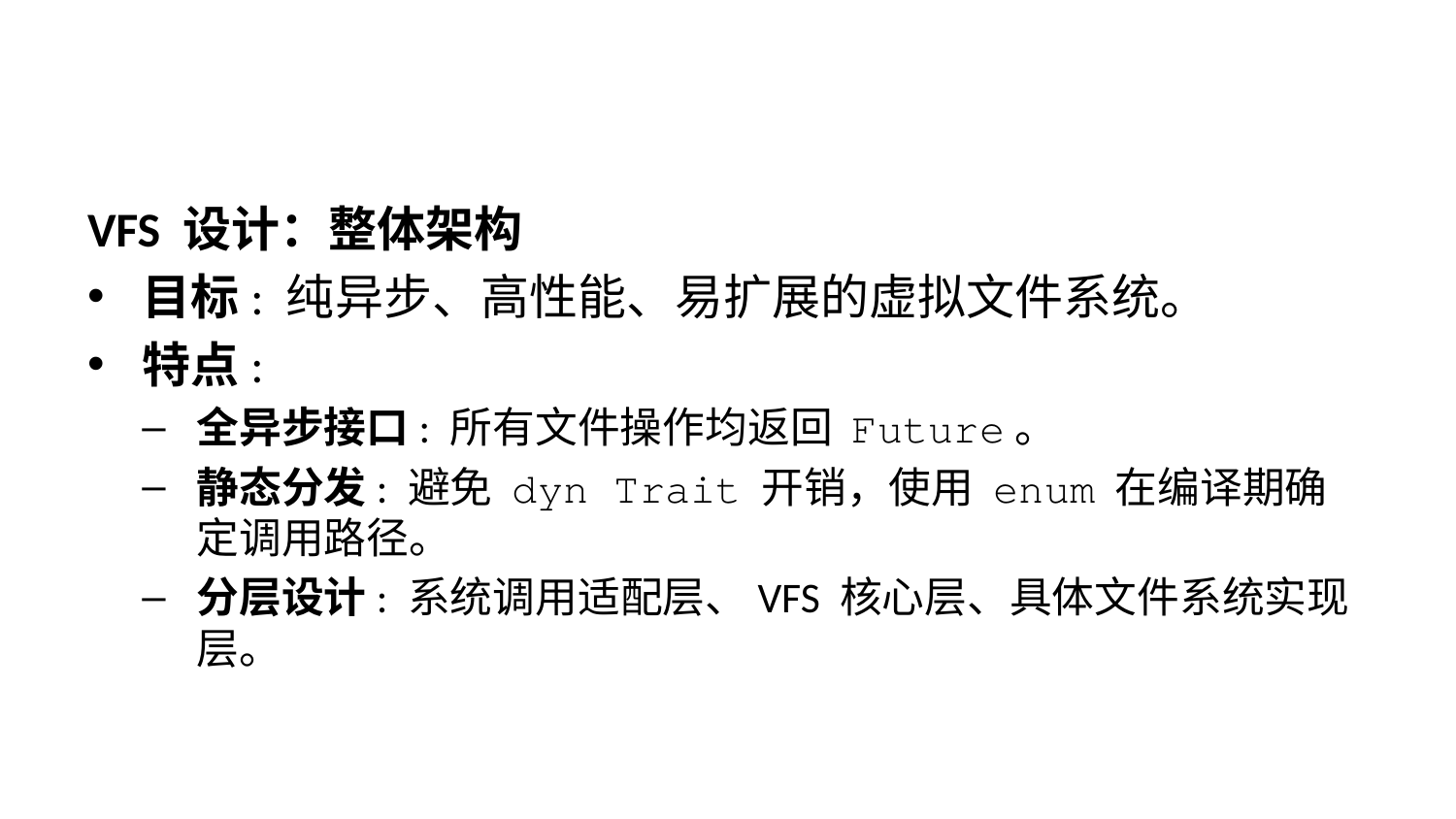

VFS 设计：整体架构
目标: 纯异步、高性能、易扩展的虚拟文件系统。
特点:
全异步接口: 所有文件操作均返回 Future。
静态分发: 避免 dyn Trait 开销，使用 enum 在编译期确定调用路径。
分层设计: 系统调用适配层、VFS 核心层、具体文件系统实现层。